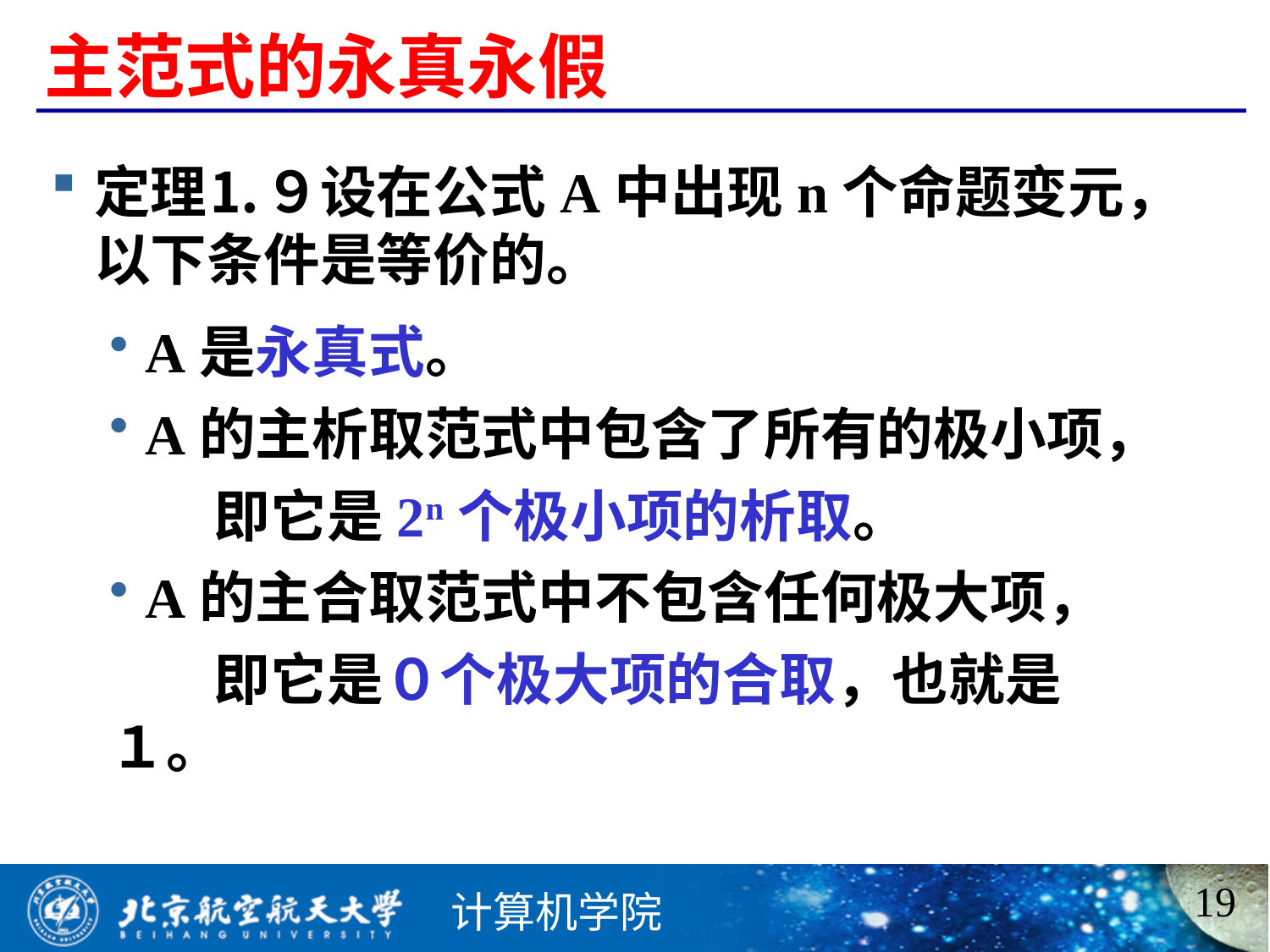

# 主范式的永真永假
定理⒈９设在公式A中出现n个命题变元，以下条件是等价的。
A是永真式。
A的主析取范式中包含了所有的极小项，
       即它是2n个极小项的析取。
A的主合取范式中不包含任何极大项，
       即它是０个极大项的合取，也就是１。